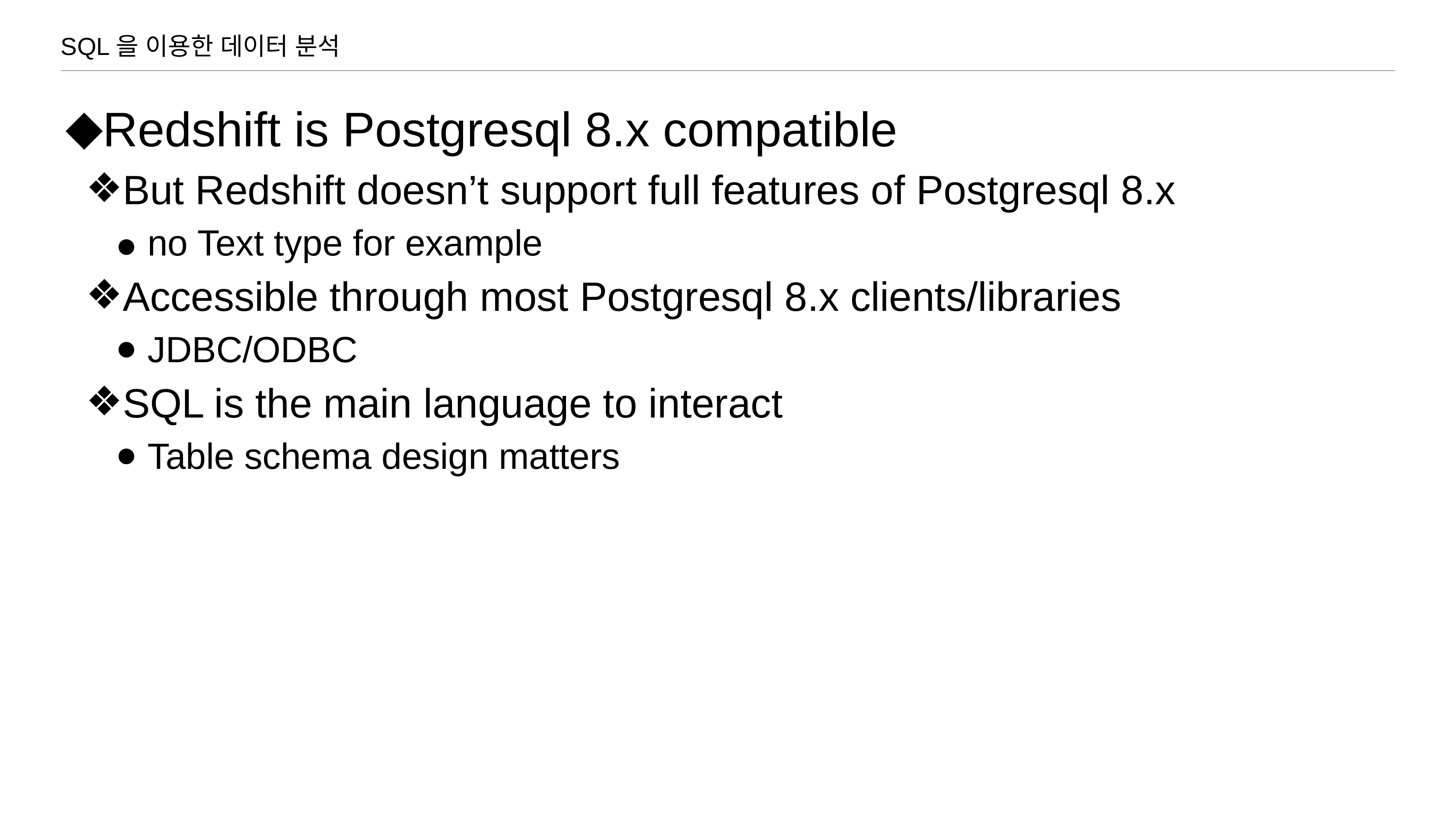

SQL을 이용한 데이터 분석
Redshift is Postgresql 8.x compatible
But Redshift doesn’t support full features of Postgresql 8.x
no Text type for example
Accessible through most Postgresql 8.x clients/libraries
JDBC/ODBC
SQL is the main language to interact
Table schema design matters